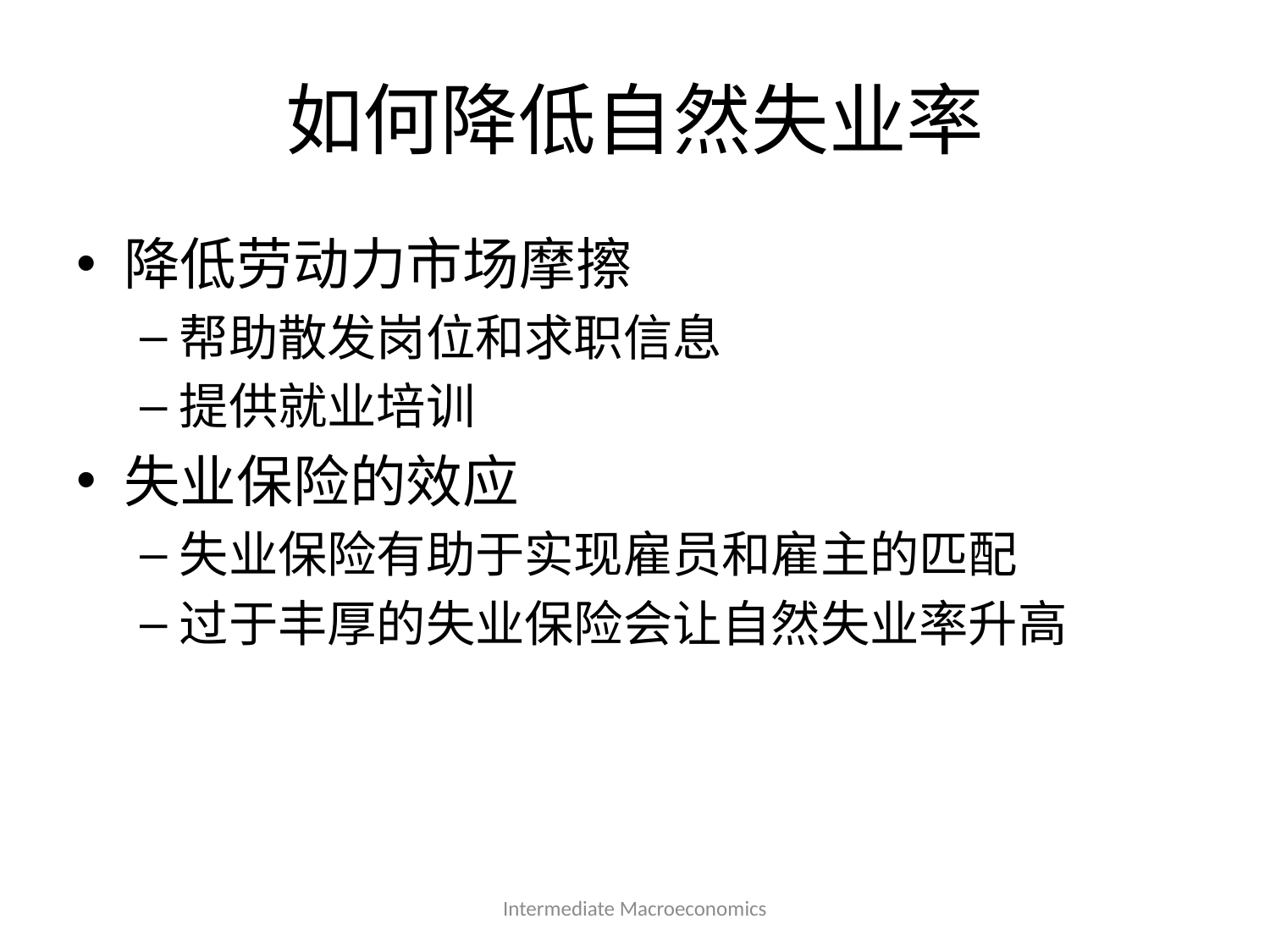

# 如何降低自然失业率
降低劳动力市场摩擦
帮助散发岗位和求职信息
提供就业培训
失业保险的效应
失业保险有助于实现雇员和雇主的匹配
过于丰厚的失业保险会让自然失业率升高
Intermediate Macroeconomics